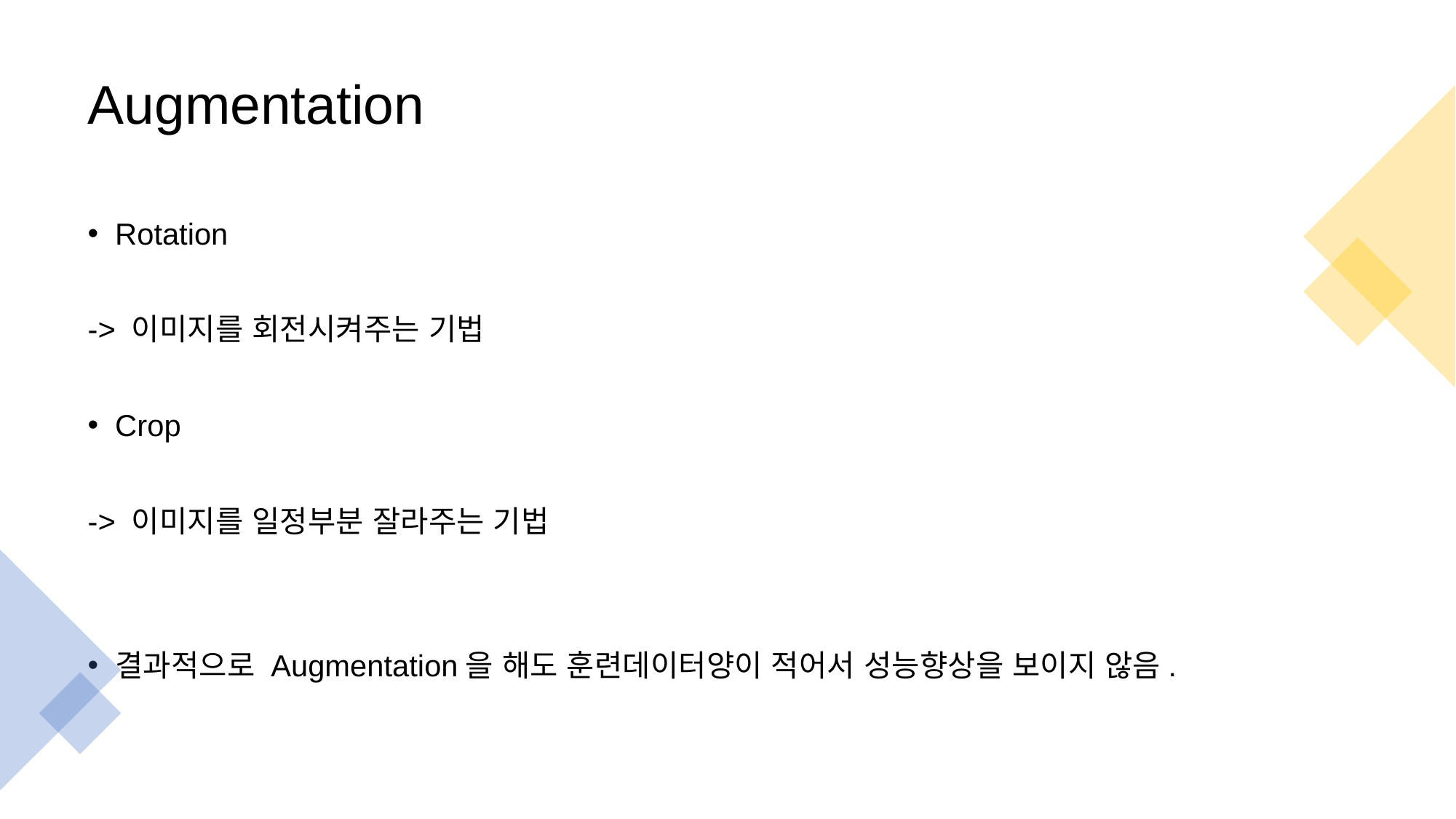

# Augmentation

Rotation

-> 이미지를 회전시켜주는 기법

Crop

-> 이미지를 일정부분 잘라주는 기법

결과적으로 Augmentation을 해도 훈련데이터양이 적어서 성능향상을 보이지 않음.